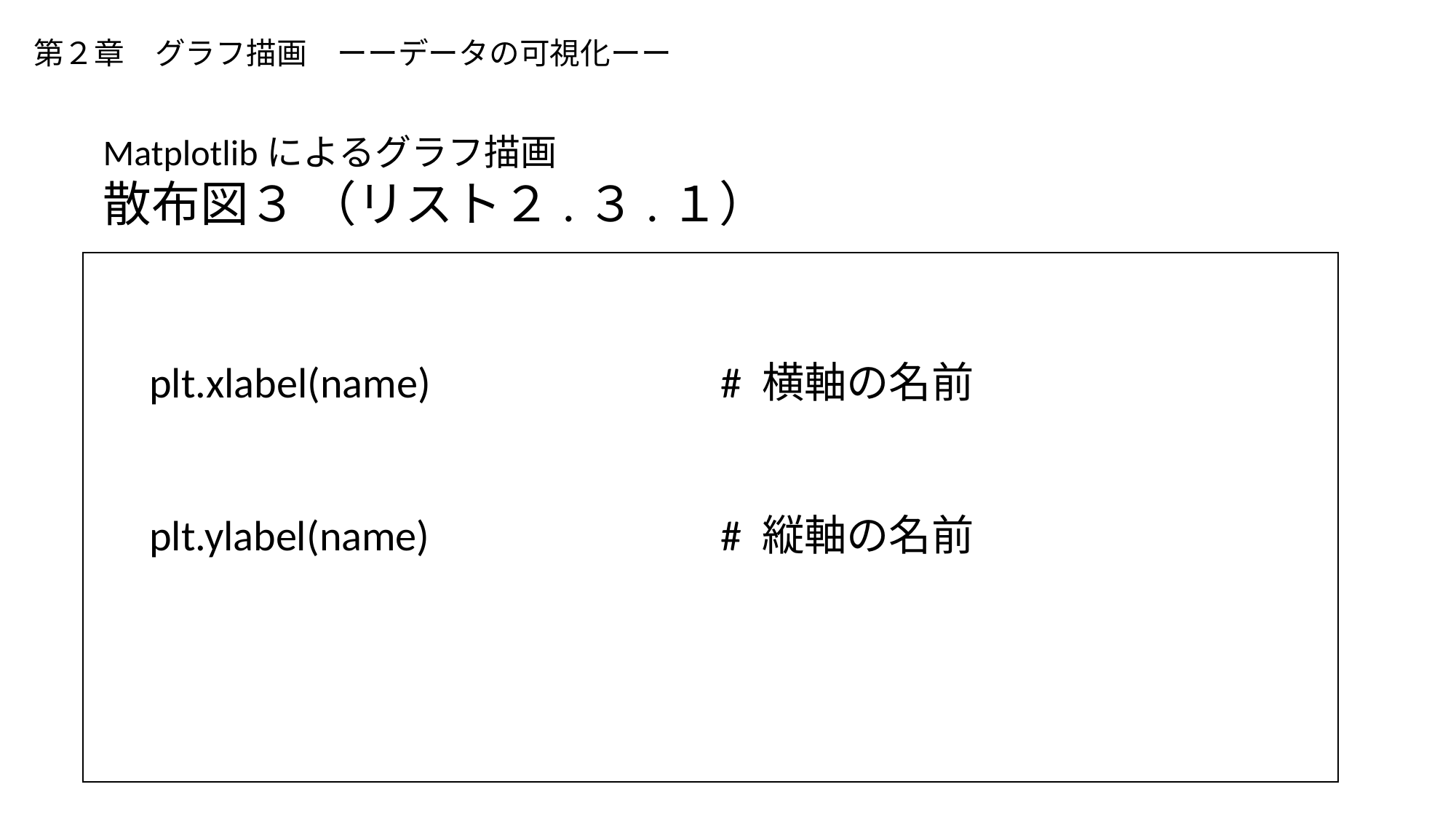

# 第２章　グラフ描画　ーーデータの可視化ーー
Matplotlibによるグラフ描画
散布図３ （リスト２.３.１）

plt.xlabel(name)

plt.ylabel(name)
# 横軸の名前

# 縦軸の名前